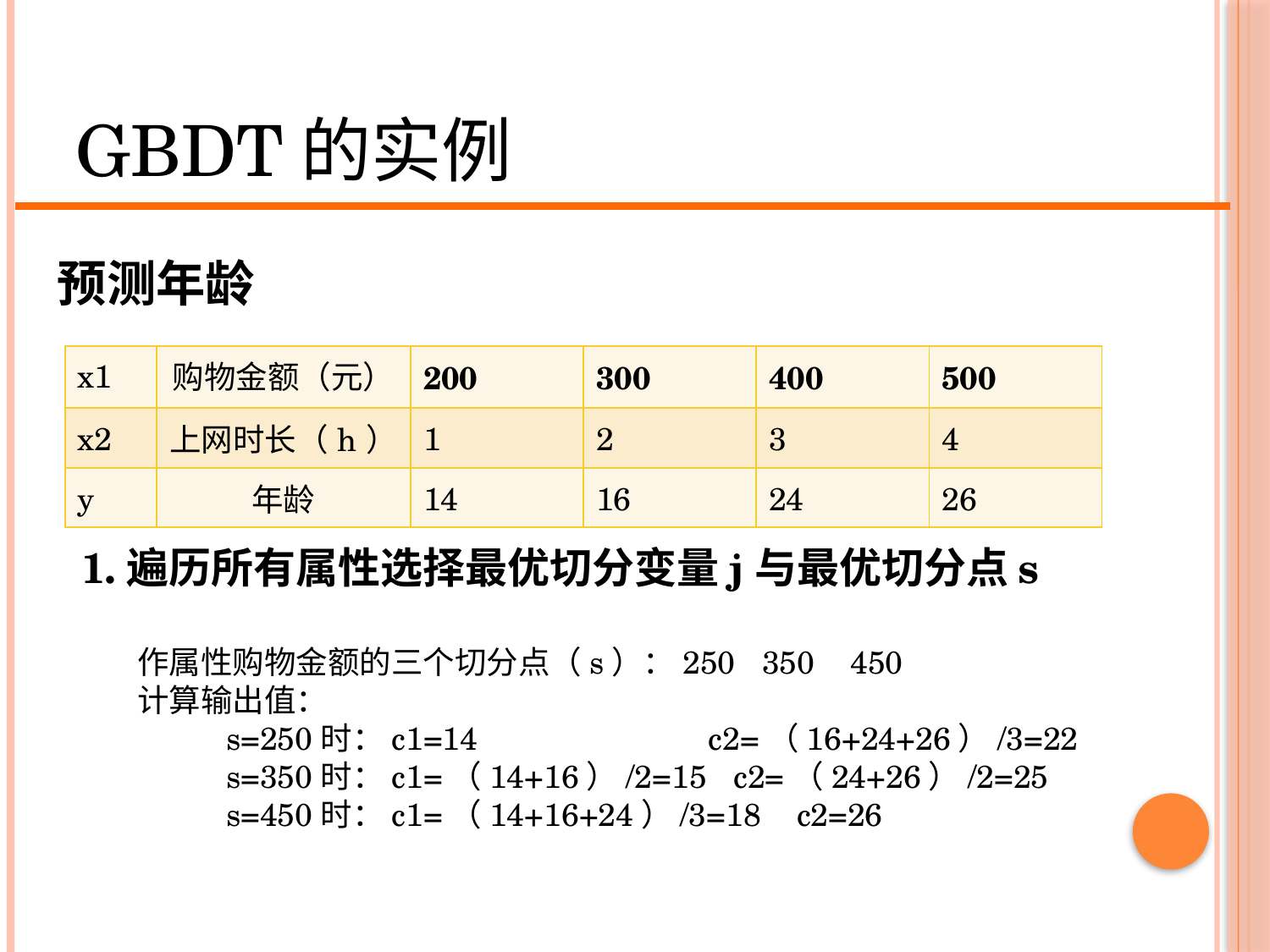

# GBDT的实例
预测年龄
| x1 | 购物金额（元） | 200 | 300 | 400 | 500 |
| --- | --- | --- | --- | --- | --- |
| x2 | 上网时长（h） | 1 | 2 | 3 | 4 |
| y | 年龄 | 14 | 16 | 24 | 26 |
1.遍历所有属性选择最优切分变量j与最优切分点s
作属性购物金额的三个切分点（s）：250   350    450
计算输出值：
          s=250时：c1=14                          c2=（16+24+26）/3=22
          s=350时：c1=（14+16）/2=15   c2=（24+26）/2=25
          s=450时：c1=（14+16+24）/3=18    c2=26